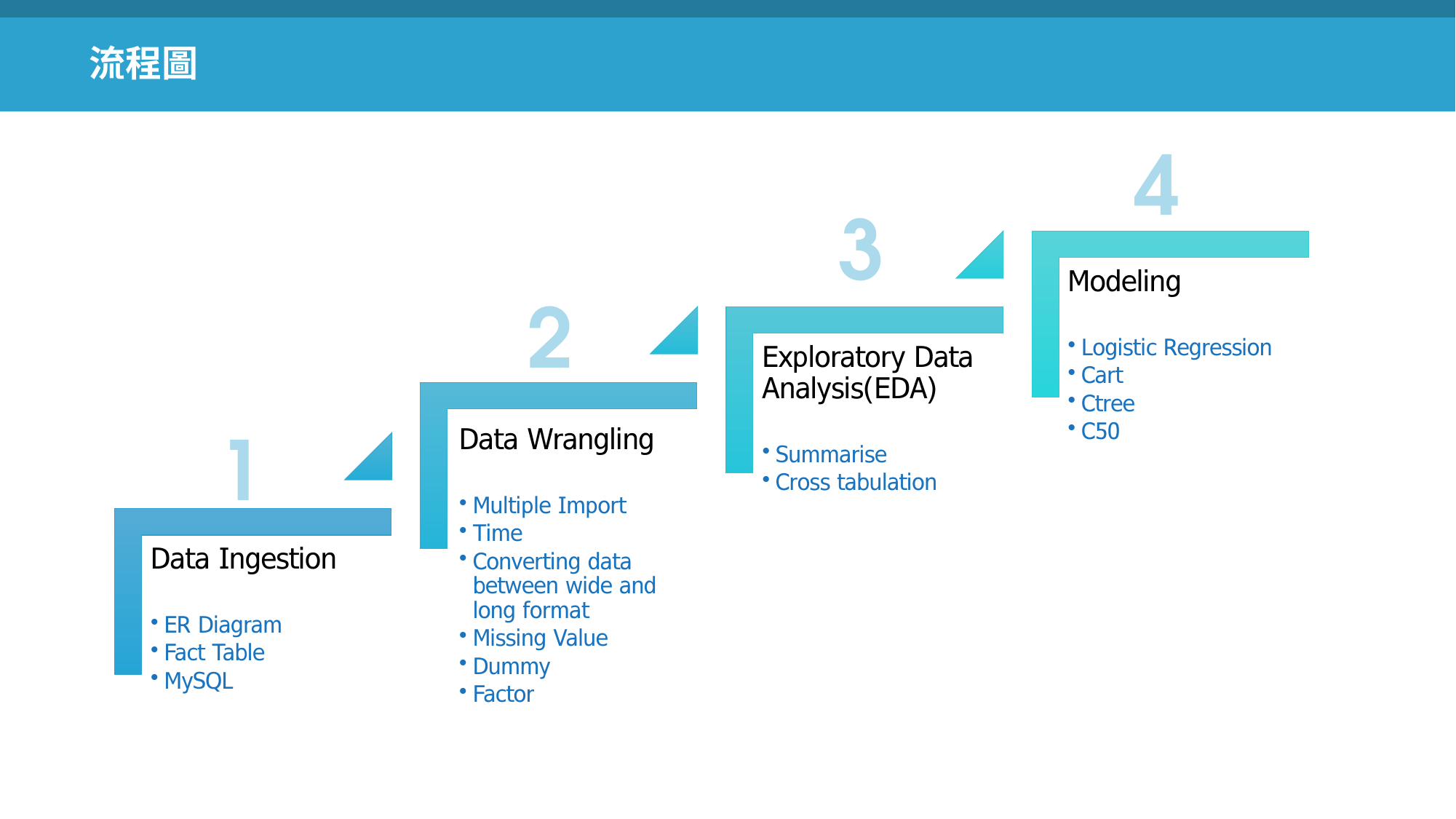

流程圖
4
3
Data Ingestion

ER Diagram
Fact Table
MySQL
Data Wrangling

Multiple Import
Time
Converting data between wide and long format
Missing Value
Dummy
Factor
Exploratory Data Analysis(EDA)

Summarise
Cross tabulation
Modeling

Logistic Regression
Cart
Ctree
C50
2
1